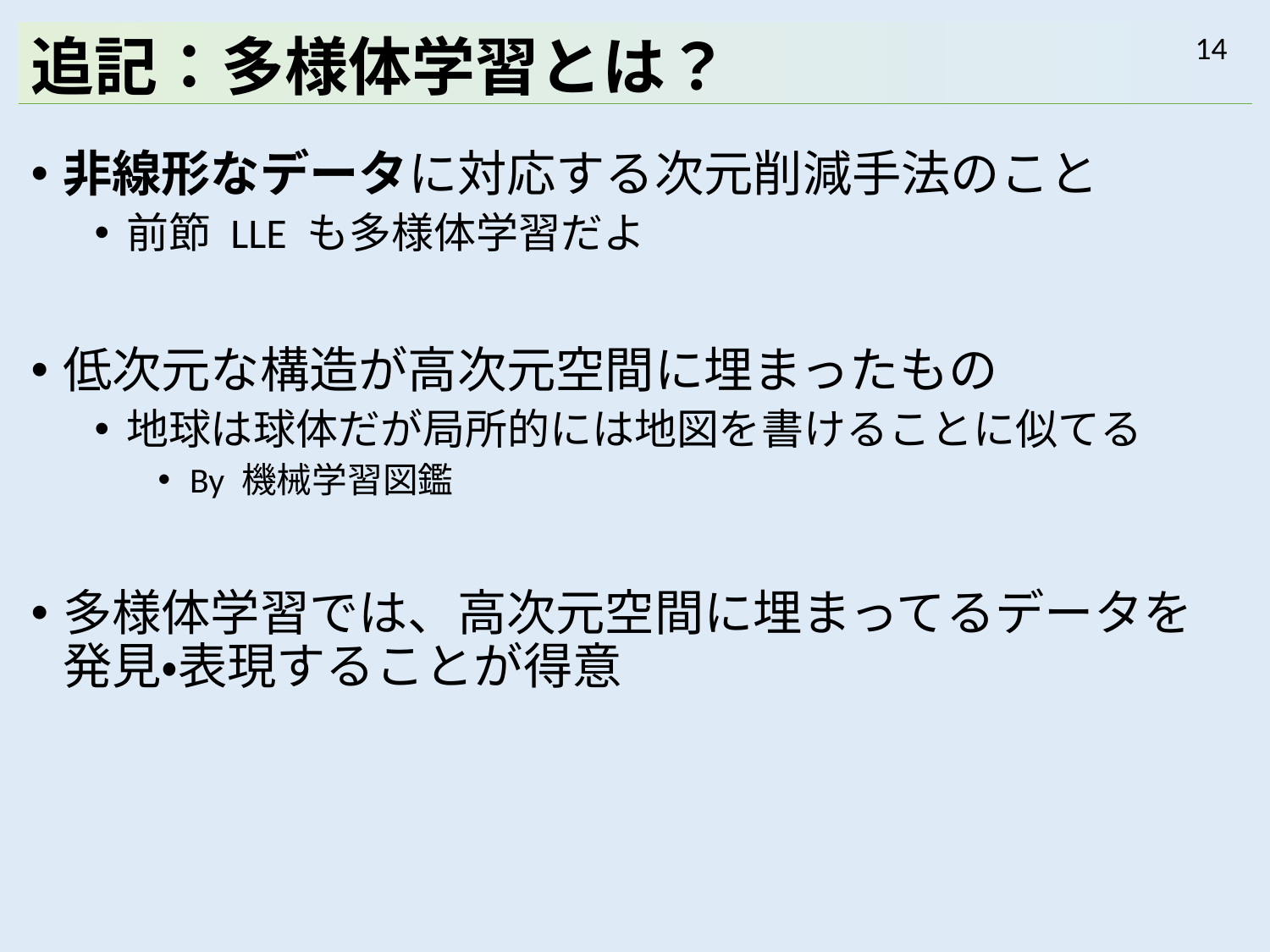

# 追記：多様体学習とは？
非線形なデータに対応する次元削減手法のこと
前節 LLE も多様体学習だよ

低次元な構造が高次元空間に埋まったもの
地球は球体だが局所的には地図を書けることに似てる
By 機械学習図鑑

多様体学習では、高次元空間に埋まってるデータを発見・表現することが得意